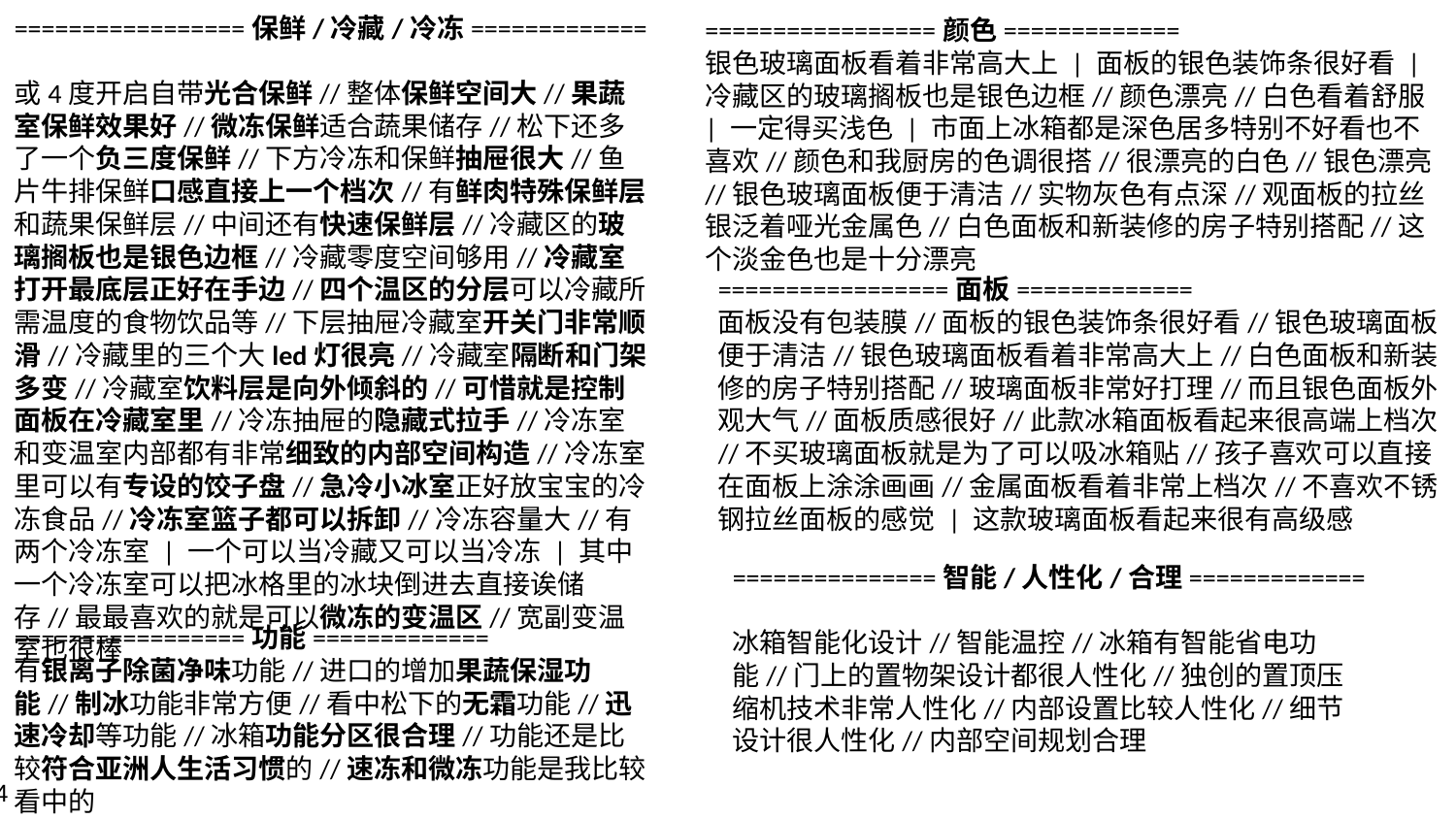

=================保鲜/冷藏/冷冻=============
或4度开启自带光合保鲜//整体保鲜空间大//果蔬室保鲜效果好//微冻保鲜适合蔬果储存//松下还多了一个负三度保鲜//下方冷冻和保鲜抽屉很大//鱼片牛排保鲜口感直接上一个档次//有鲜肉特殊保鲜层和蔬果保鲜层//中间还有快速保鲜层//冷藏区的玻璃搁板也是银色边框//冷藏零度空间够用//冷藏室打开最底层正好在手边//四个温区的分层可以冷藏所需温度的食物饮品等//下层抽屉冷藏室开关门非常顺滑//冷藏里的三个大led灯很亮//冷藏室隔断和门架多变//冷藏室饮料层是向外倾斜的//可惜就是控制面板在冷藏室里//冷冻抽屉的隐藏式拉手//冷冻室和变温室内部都有非常细致的内部空间构造//冷冻室里可以有专设的饺子盘//急冷小冰室正好放宝宝的冷冻食品//冷冻室篮子都可以拆卸//冷冻容量大//有两个冷冻室 | 一个可以当冷藏又可以当冷冻 | 其中一个冷冻室可以把冰格里的冰块倒进去直接诶储存//最最喜欢的就是可以微冻的变温区//宽副变温室也很棒
=================颜色=============
银色玻璃面板看着非常高大上 | 面板的银色装饰条很好看 | 冷藏区的玻璃搁板也是银色边框//颜色漂亮//白色看着舒服 | 一定得买浅色 | 市面上冰箱都是深色居多特别不好看也不喜欢//颜色和我厨房的色调很搭//很漂亮的白色//银色漂亮//银色玻璃面板便于清洁//实物灰色有点深//观面板的拉丝银泛着哑光金属色//白色面板和新装修的房子特别搭配//这个淡金色也是十分漂亮
=================面板=============
面板没有包装膜//面板的银色装饰条很好看//银色玻璃面板便于清洁//银色玻璃面板看着非常高大上//白色面板和新装修的房子特别搭配//玻璃面板非常好打理//而且银色面板外观大气//面板质感很好//此款冰箱面板看起来很高端上档次//不买玻璃面板就是为了可以吸冰箱贴//孩子喜欢可以直接在面板上涂涂画画//金属面板看着非常上档次//不喜欢不锈钢拉丝面板的感觉 | 这款玻璃面板看起来很有高级感
===============智能/人性化/合理=============
冰箱智能化设计//智能温控//冰箱有智能省电功能//门上的置物架设计都很人性化//独创的置顶压缩机技术非常人性化//内部设置比较人性化//细节设计很人性化//内部空间规划合理
=================功能=============
有银离子除菌净味功能//进口的增加果蔬保湿功能//制冰功能非常方便//看中松下的无霜功能//迅速冷却等功能//冰箱功能分区很合理//功能还是比较符合亚洲人生活习惯的//速冻和微冻功能是我比较看中的